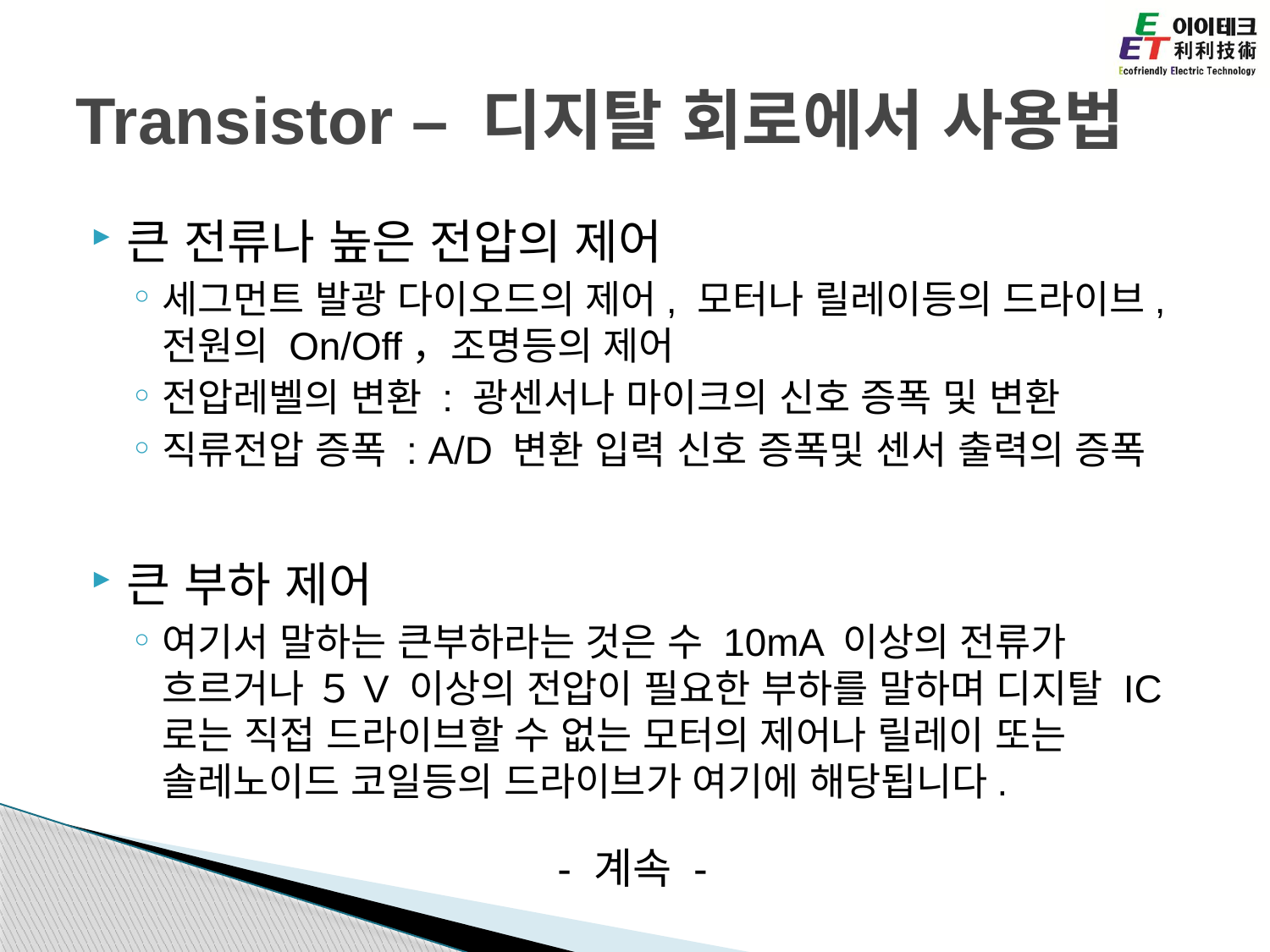

# Transistor – 디지탈 회로에서 사용법
큰 전류나 높은 전압의 제어
세그먼트 발광 다이오드의 제어, 모터나 릴레이등의 드라이브, 전원의 On/Off，조명등의 제어
전압레벨의 변환 : 광센서나 마이크의 신호 증폭 및 변환
직류전압 증폭 : A/D 변환 입력 신호 증폭및 센서 출력의 증폭

큰 부하 제어
여기서 말하는 큰부하라는 것은 수 10mA 이상의 전류가 흐르거나 ５V 이상의 전압이 필요한 부하를 말하며 디지탈 IC로는 직접 드라이브할 수 없는 모터의 제어나 릴레이 또는 솔레노이드 코일등의 드라이브가 여기에 해당됩니다.

- 계속 -